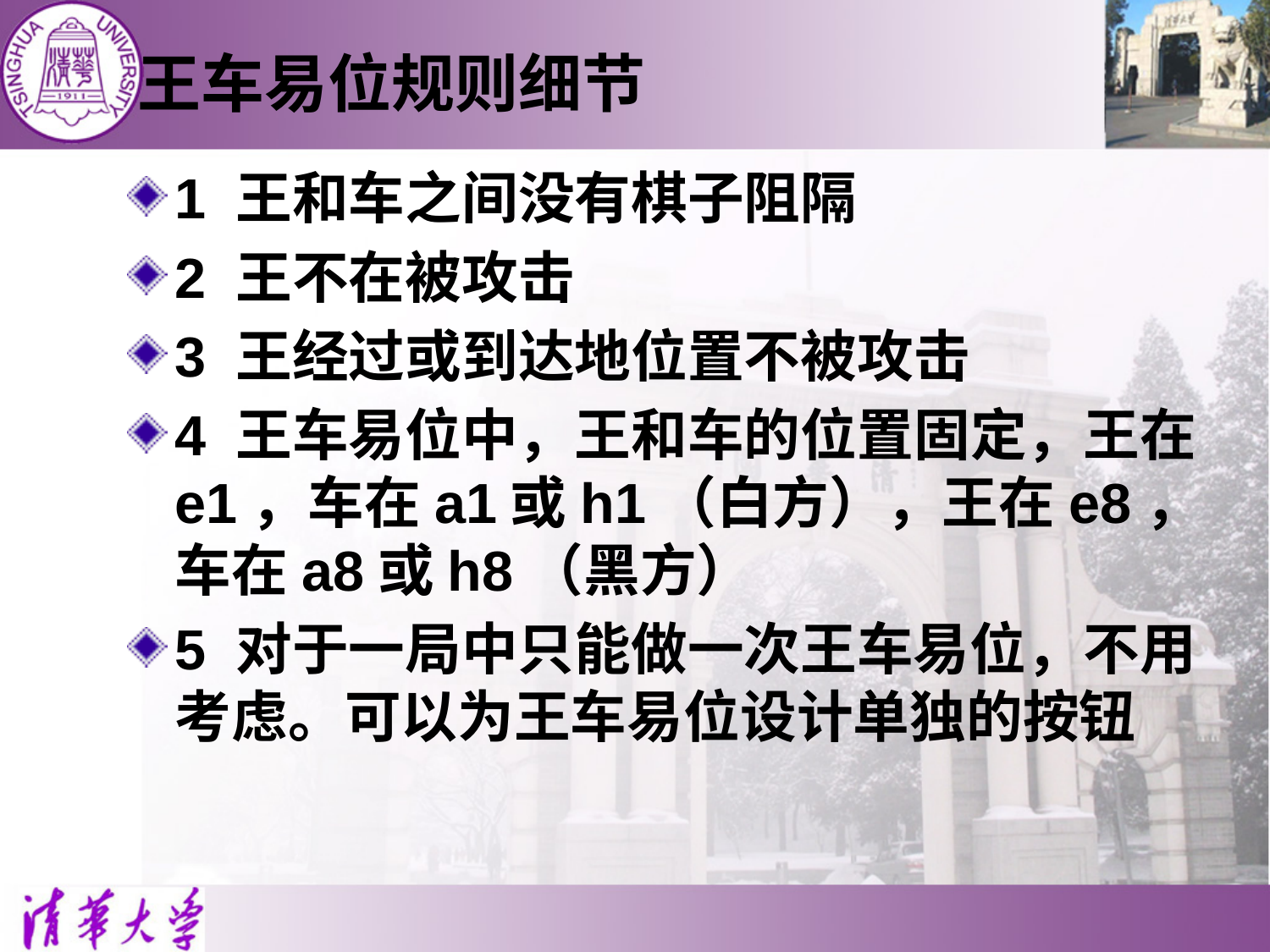

# 王车易位规则细节
1 王和车之间没有棋子阻隔
2 王不在被攻击
3 王经过或到达地位置不被攻击
4 王车易位中，王和车的位置固定，王在e1，车在a1或h1（白方），王在e8，车在a8或h8（黑方）
5 对于一局中只能做一次王车易位，不用考虑。可以为王车易位设计单独的按钮